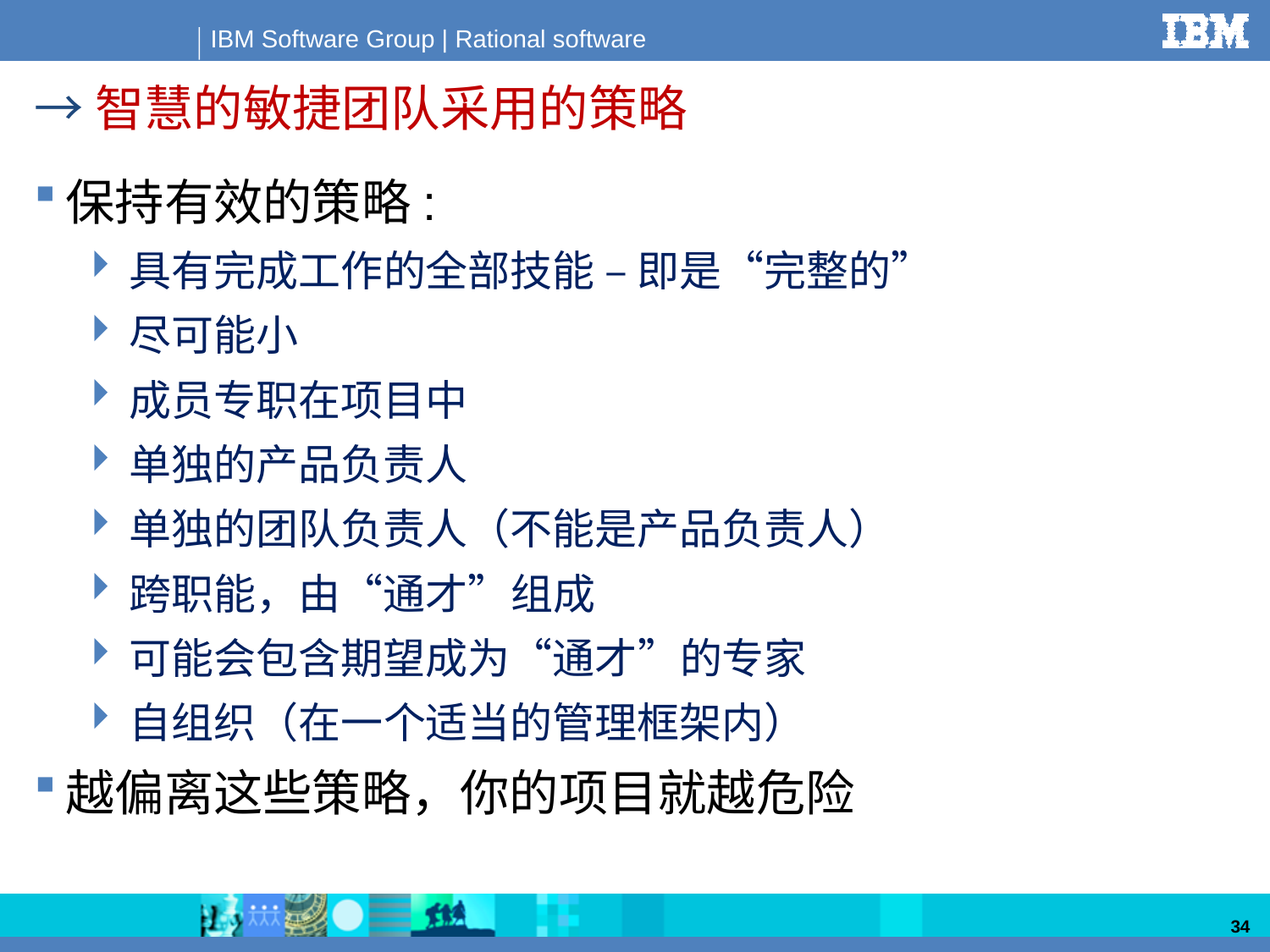

# →智慧的敏捷团队采用的策略
保持有效的策略:
具有完成工作的全部技能 – 即是“完整的”
尽可能小
成员专职在项目中
单独的产品负责人
单独的团队负责人（不能是产品负责人）
跨职能，由“通才”组成
可能会包含期望成为“通才”的专家
自组织（在一个适当的管理框架内）
越偏离这些策略，你的项目就越危险
34